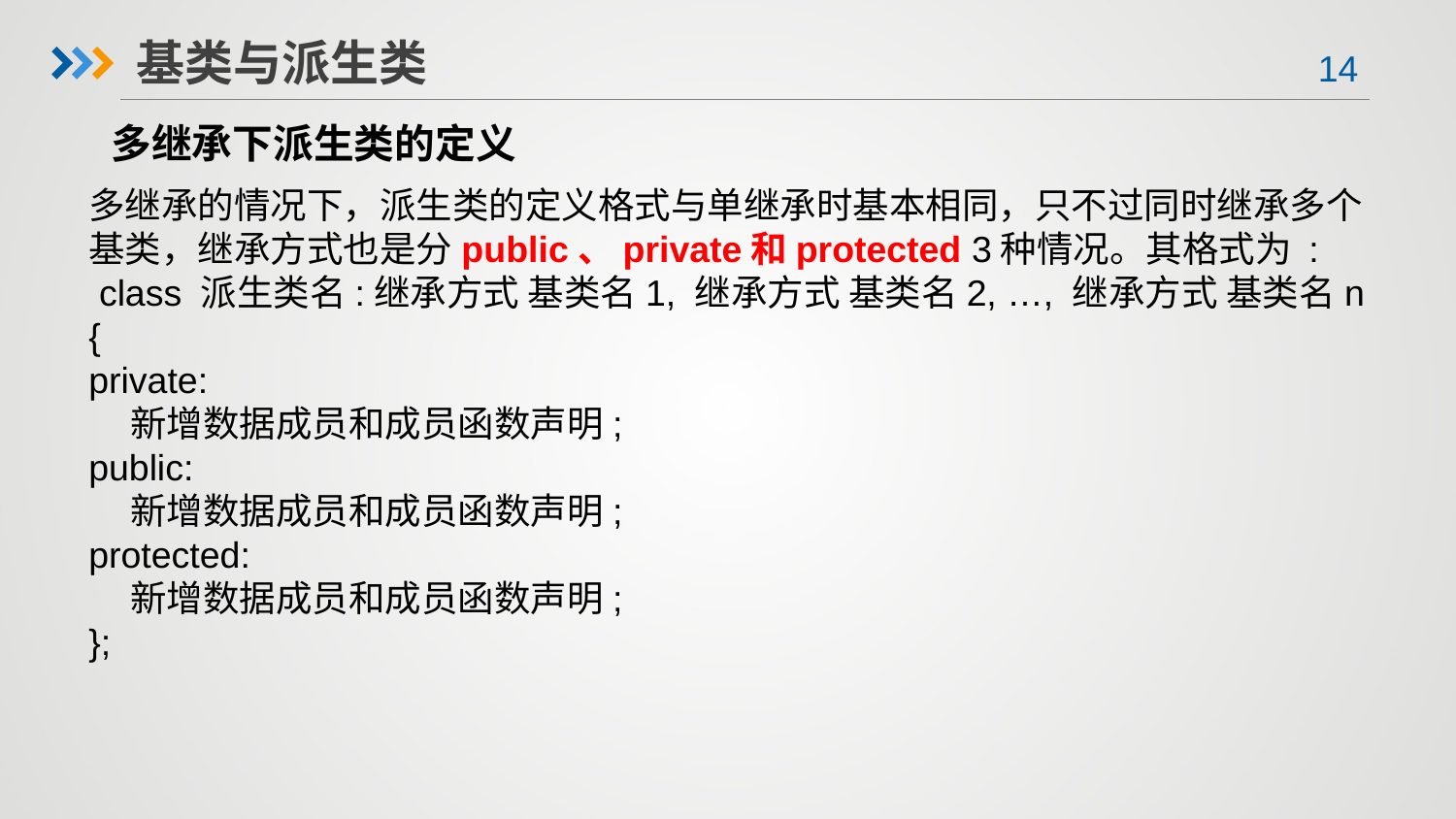

基类与派生类
多继承下派生类的定义
多继承的情况下，派生类的定义格式与单继承时基本相同，只不过同时继承多个基类，继承方式也是分public、private和protected 3种情况。其格式为 :
 class 派生类名:继承方式 基类名1, 继承方式 基类名2, …, 继承方式 基类名n
{
private:
    新增数据成员和成员函数声明;
public:
    新增数据成员和成员函数声明;
protected:
    新增数据成员和成员函数声明;
};